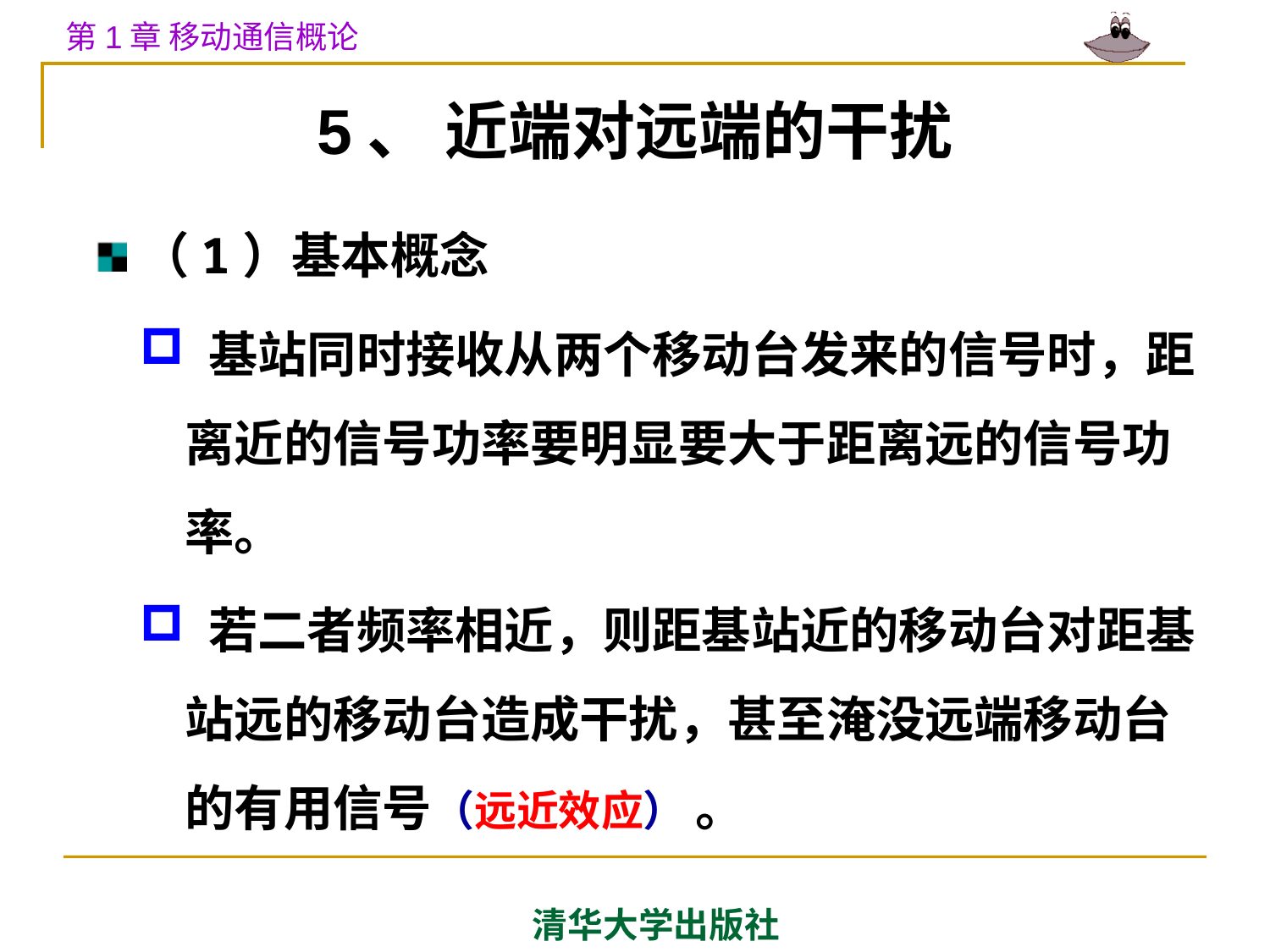

# 5、 近端对远端的干扰
（1）基本概念
 基站同时接收从两个移动台发来的信号时，距离近的信号功率要明显要大于距离远的信号功率。
 若二者频率相近，则距基站近的移动台对距基站远的移动台造成干扰，甚至淹没远端移动台的有用信号（远近效应） 。